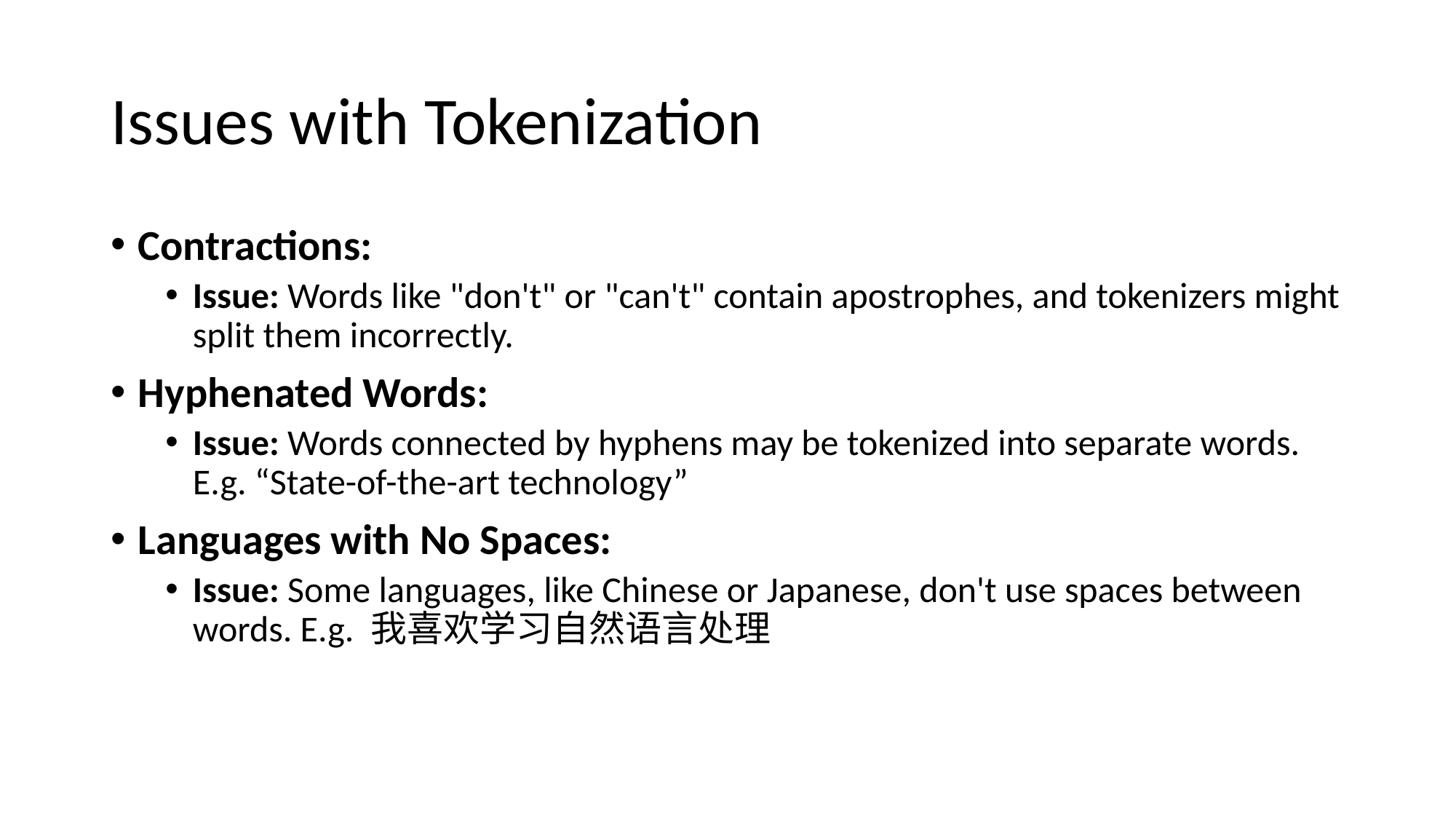

# Issues with Tokenization
Contractions:
Issue: Words like "don't" or "can't" contain apostrophes, and tokenizers might split them incorrectly.
Hyphenated Words:
Issue: Words connected by hyphens may be tokenized into separate words. E.g. “State-of-the-art technology”
Languages with No Spaces:
Issue: Some languages, like Chinese or Japanese, don't use spaces between words. E.g. 我喜欢学习自然语言处理